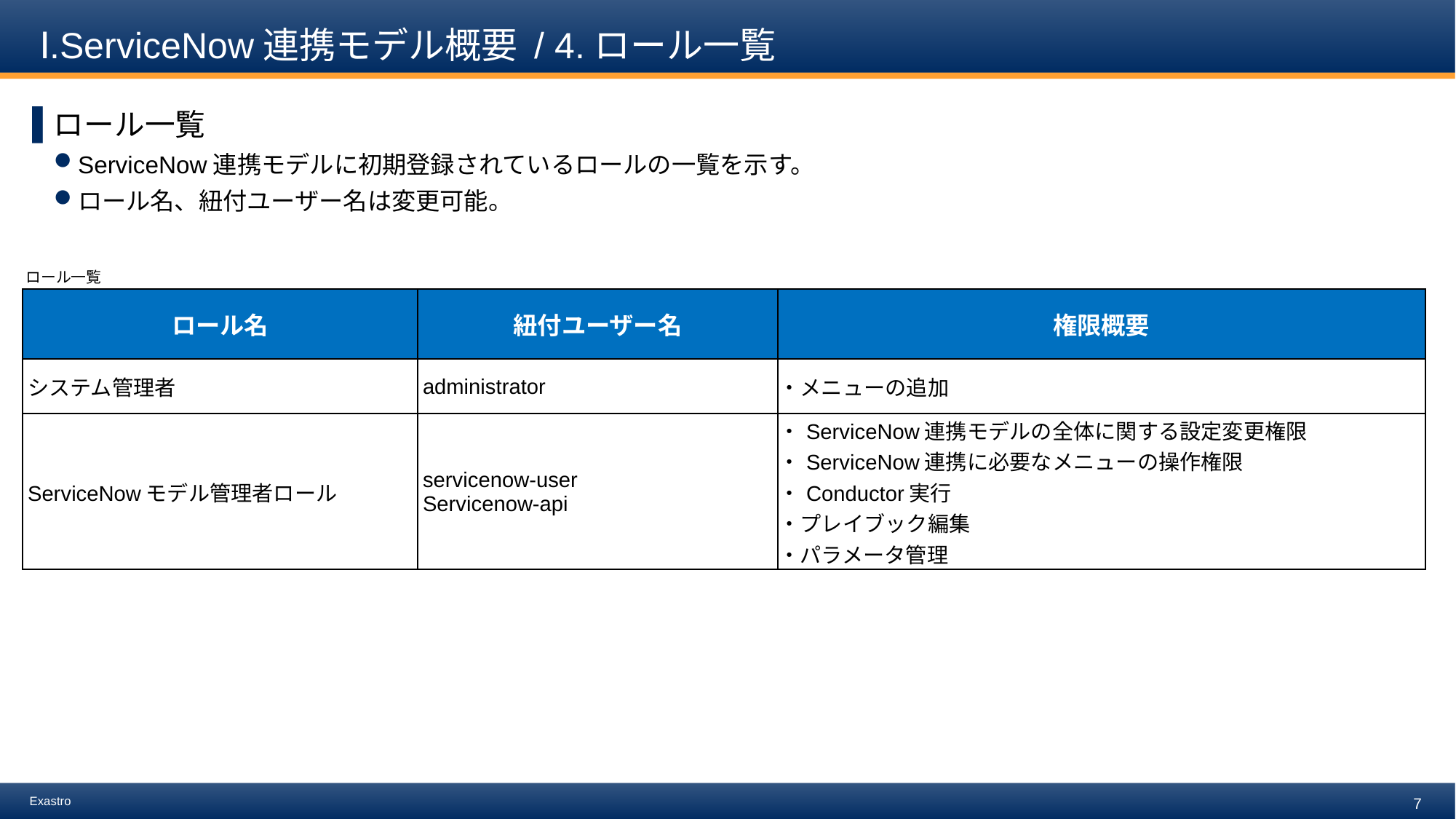

# Ⅰ.ServiceNow連携モデル概要 / 4.ロール一覧
ロール一覧
ServiceNow連携モデルに初期登録されているロールの一覧を示す。
ロール名、紐付ユーザー名は変更可能。

ロール一覧
| ロール名 | 紐付ユーザー名 | 権限概要 |
| --- | --- | --- |
| システム管理者 | administrator | ・メニューの追加 |
| ServiceNowモデル管理者ロール | servicenow-user Servicenow-api | ・ServiceNow連携モデルの全体に関する設定変更権限 ・ServiceNow連携に必要なメニューの操作権限 ・Conductor実行 ・プレイブック編集 ・パラメータ管理 |